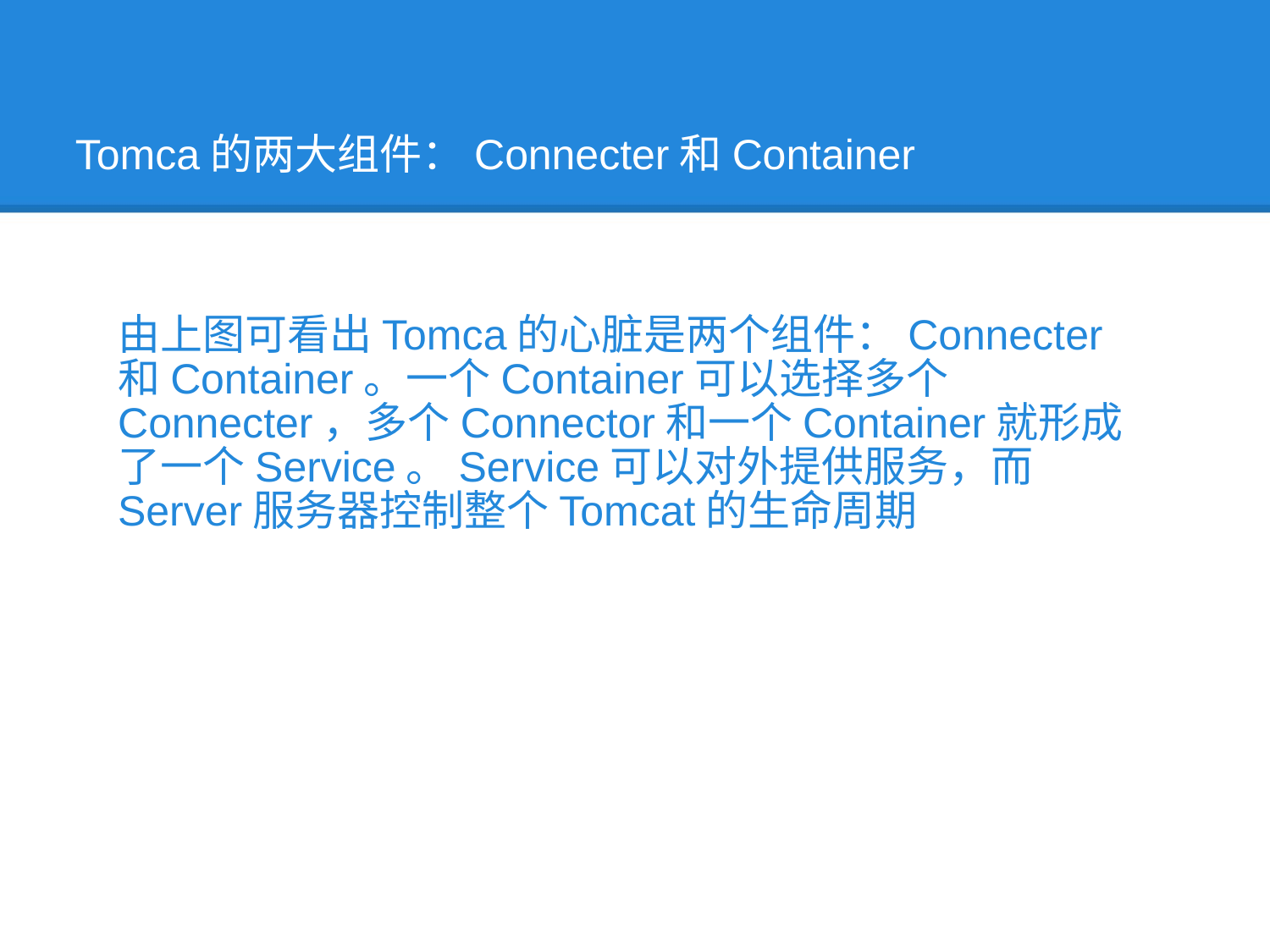

Tomca的两大组件：Connecter和Container
由上图可看出Tomca的心脏是两个组件：Connecter和Container。一个Container可以选择多个Connecter，多个Connector和一个Container就形成了一个Service。Service可以对外提供服务，而Server服务器控制整个Tomcat的生命周期